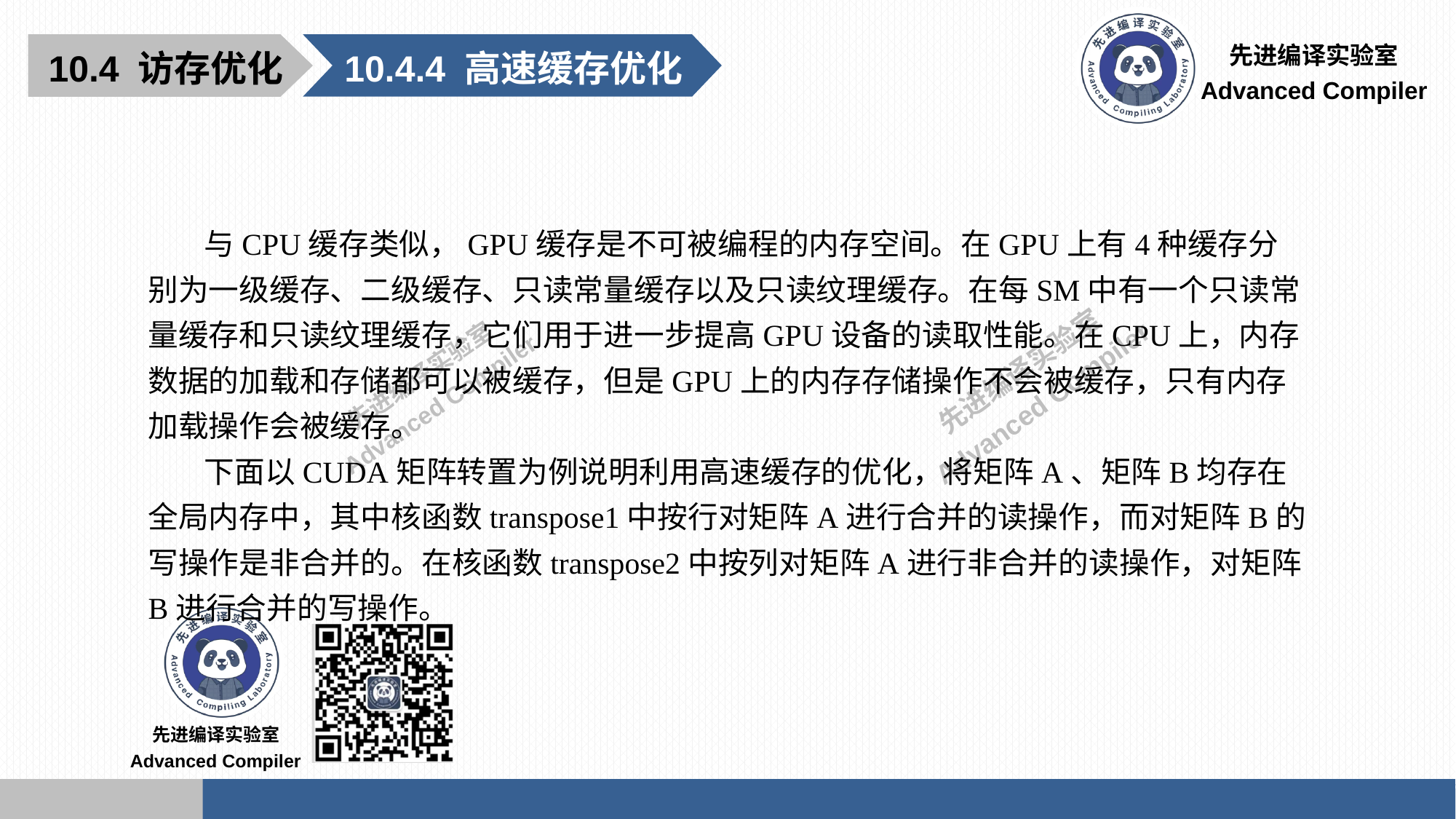

10.4.4 高速缓存优化
10.4 访存优化

     与CPU缓存类似，GPU缓存是不可被编程的内存空间。在GPU上有4种缓存分别为一级缓存、二级缓存、只读常量缓存以及只读纹理缓存。在每SM中有一个只读常量缓存和只读纹理缓存，它们用于进一步提高GPU设备的读取性能。在CPU上，内存数据的加载和存储都可以被缓存，但是GPU上的内存存储操作不会被缓存，只有内存加载操作会被缓存。
     下面以CUDA矩阵转置为例说明利用高速缓存的优化，将矩阵A、矩阵B均存在全局内存中，其中核函数transpose1中按行对矩阵A进行合并的读操作，而对矩阵B的写操作是非合并的。在核函数transpose2中按列对矩阵A进行非合并的读操作，对矩阵B进行合并的写操作。